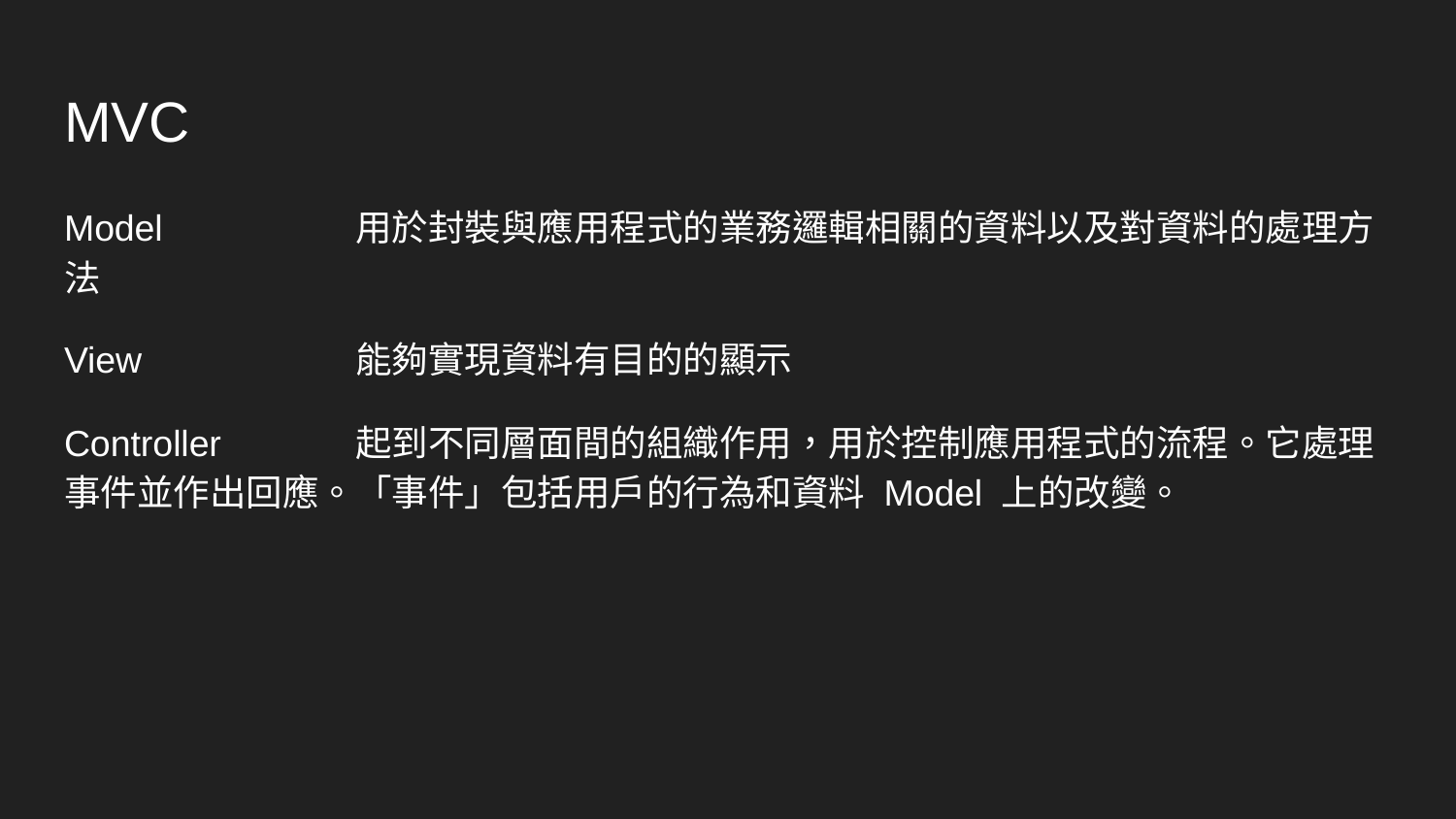

# MVC
Model		用於封裝與應用程式的業務邏輯相關的資料以及對資料的處理方法
View		能夠實現資料有目的的顯示
Controller	起到不同層面間的組織作用，用於控制應用程式的流程。它處理事件並作出回應。「事件」包括用戶的行為和資料 Model 上的改變。